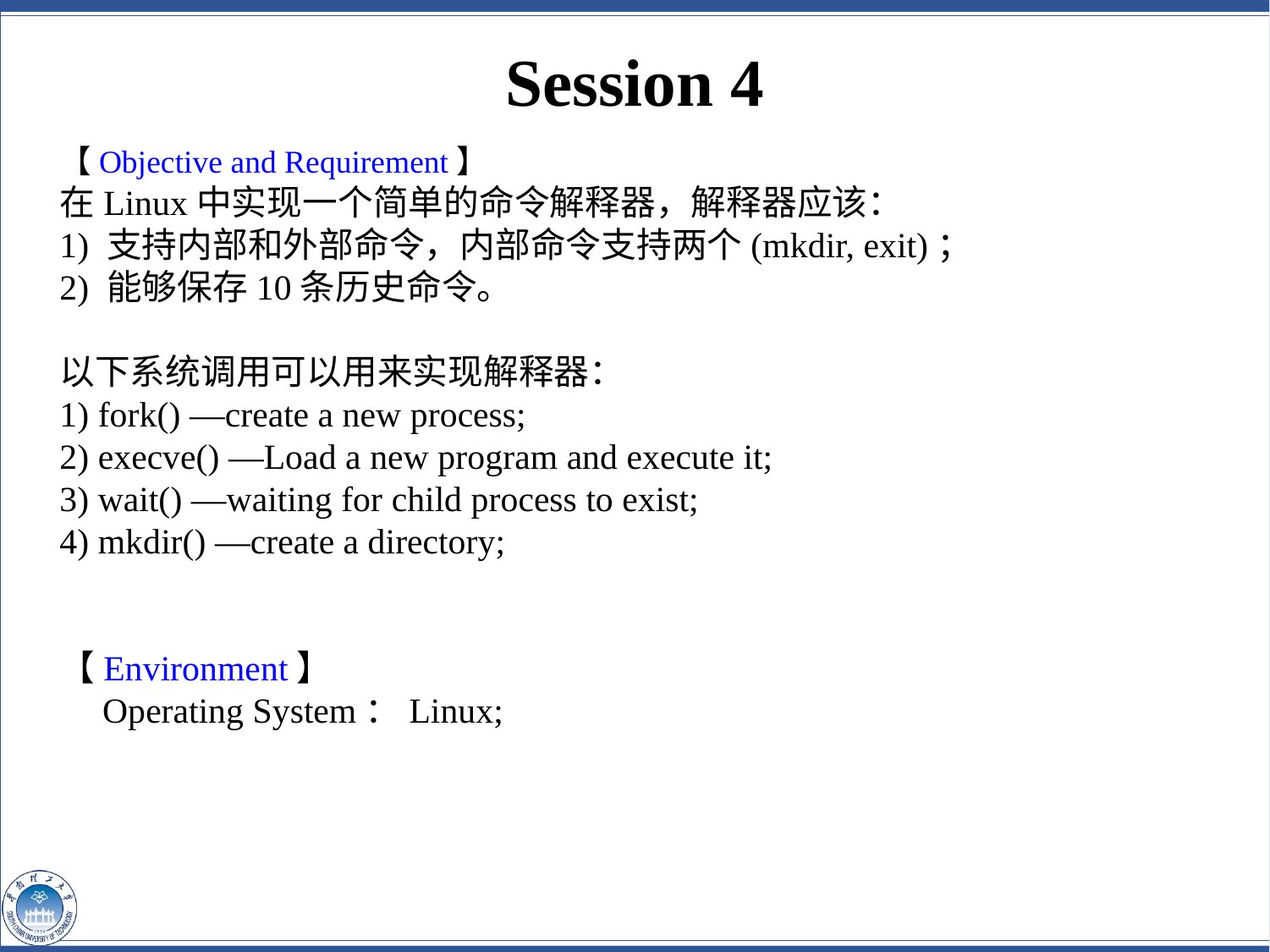

# Session 4
【Objective and Requirement】
在Linux中实现一个简单的命令解释器，解释器应该：
1) 支持内部和外部命令，内部命令支持两个(mkdir, exit)；
2) 能够保存10条历史命令。

以下系统调用可以用来实现解释器：
1) fork() —create a new process;
2) execve() —Load a new program and execute it;
3) wait() —waiting for child process to exist;
4) mkdir() —create a directory;

【Environment】
Operating System：Linux;